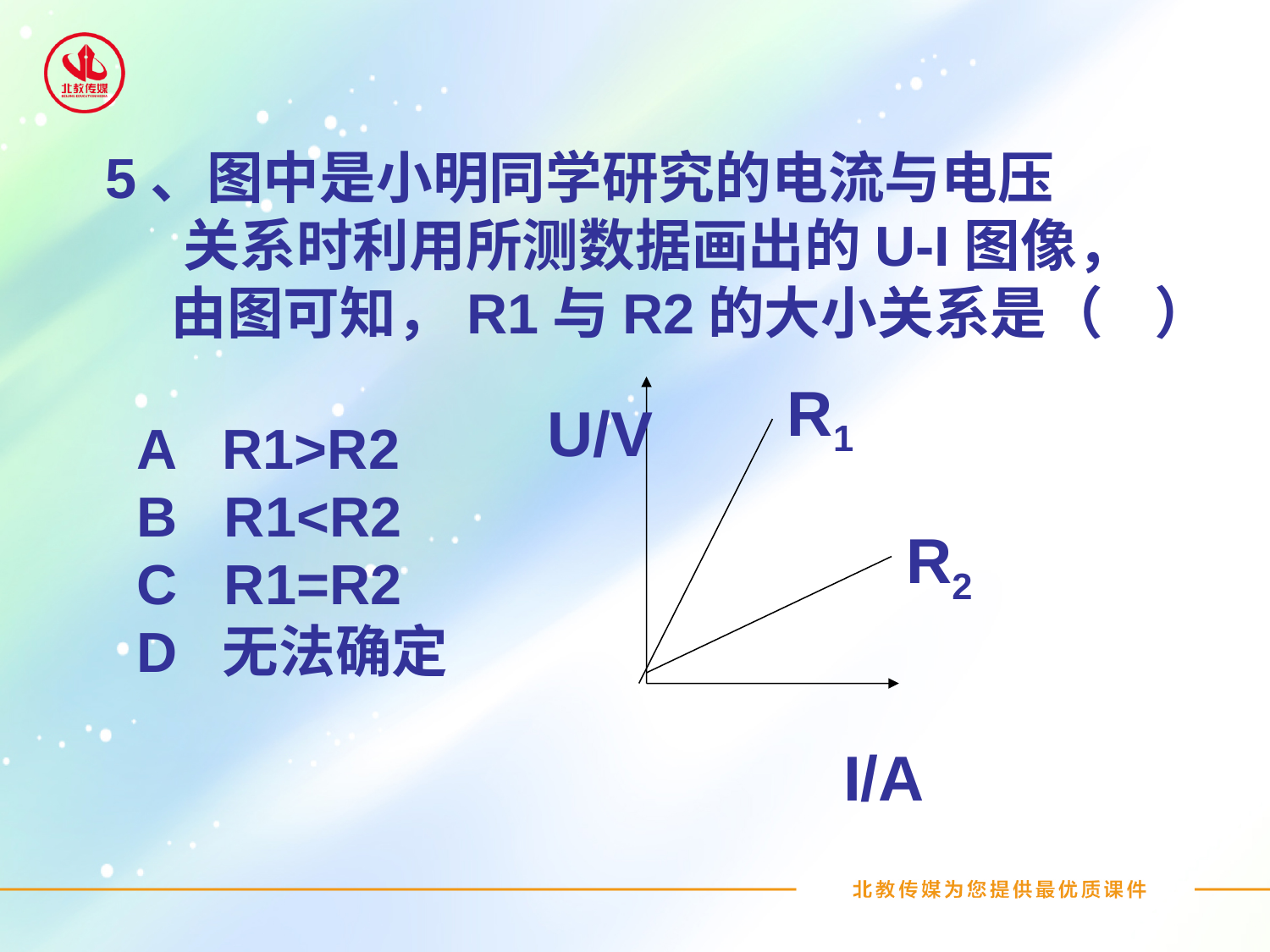

5、图中是小明同学研究的电流与电压
     关系时利用所测数据画出的U-I图像，
    由图可知，R1与R2的大小关系是（    ）

  A   R1>R2
  B   R1<R2
  C   R1=R2
  D  无法确定
R1

U/V

R2

I/A